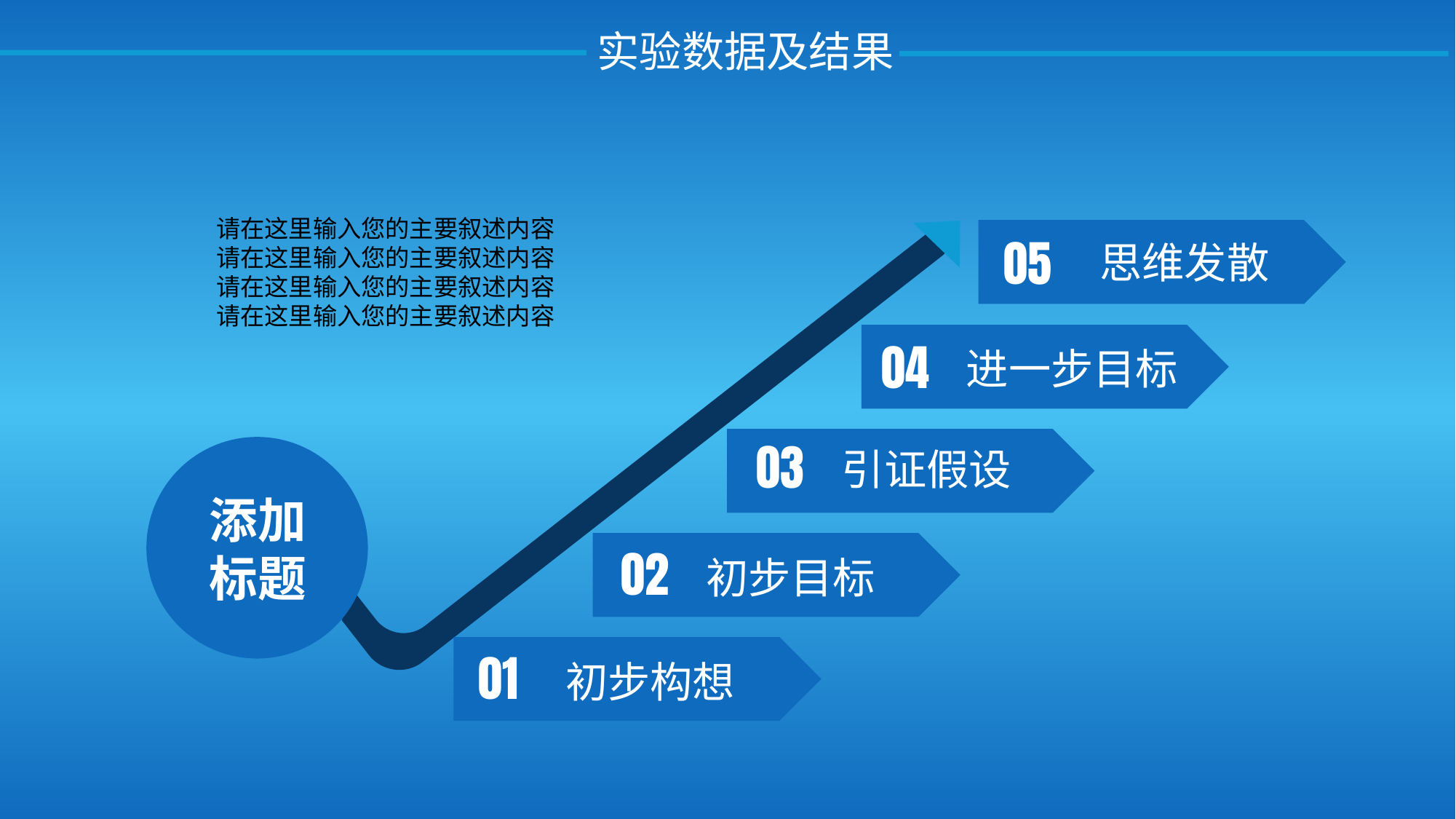

实验数据及结果

请在这里输入您的主要叙述内容
请在这里输入您的主要叙述内容
请在这里输入您的主要叙述内容
请在这里输入您的主要叙述内容

05
思维发散

04
进一步目标

03
引证假设

添加
标题

02
初步目标

01
初步构想